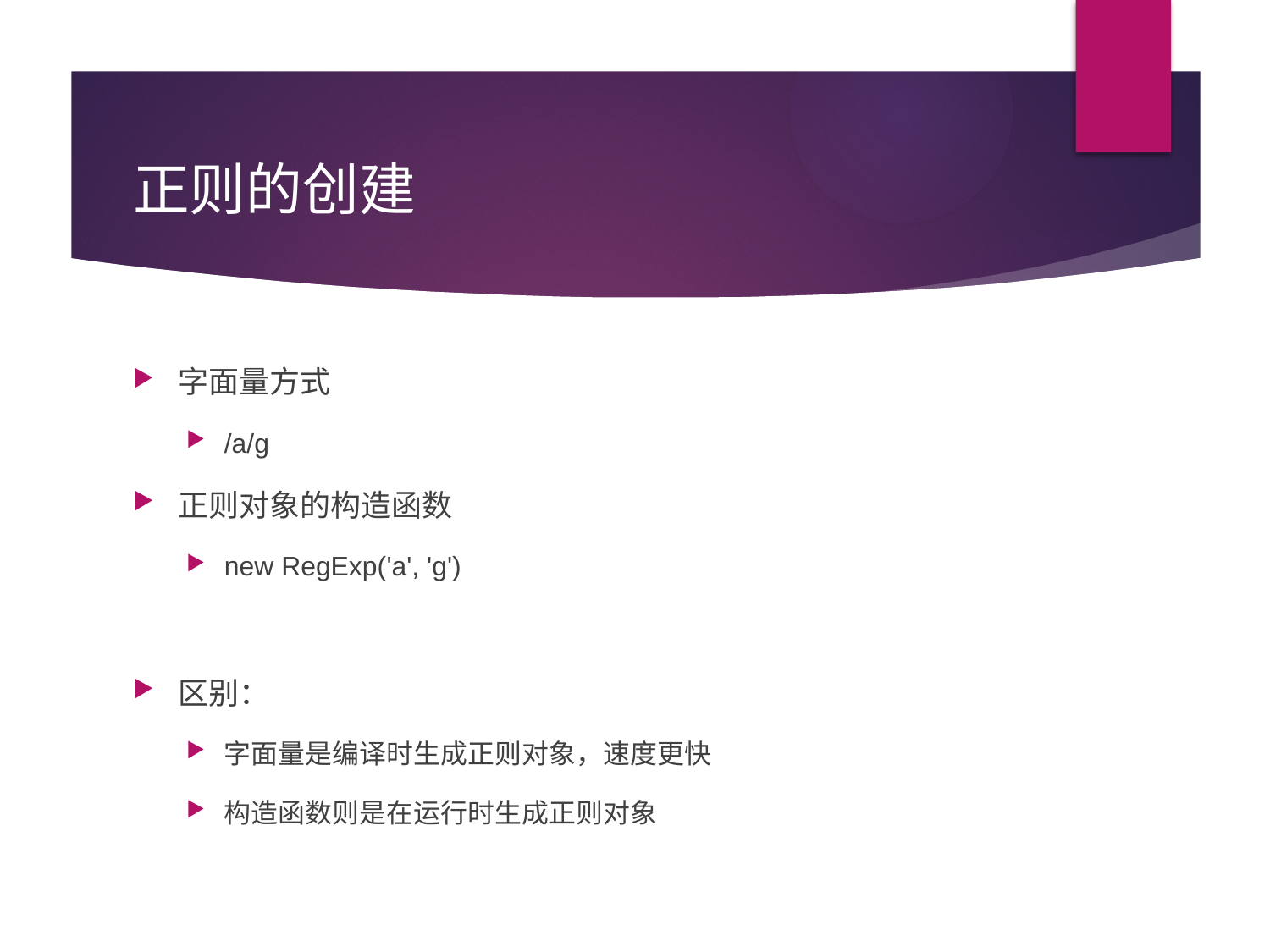

# 正则的创建
字面量方式
/a/g
正则对象的构造函数
new RegExp('a', 'g')

区别：
字面量是编译时生成正则对象，速度更快
构造函数则是在运行时生成正则对象